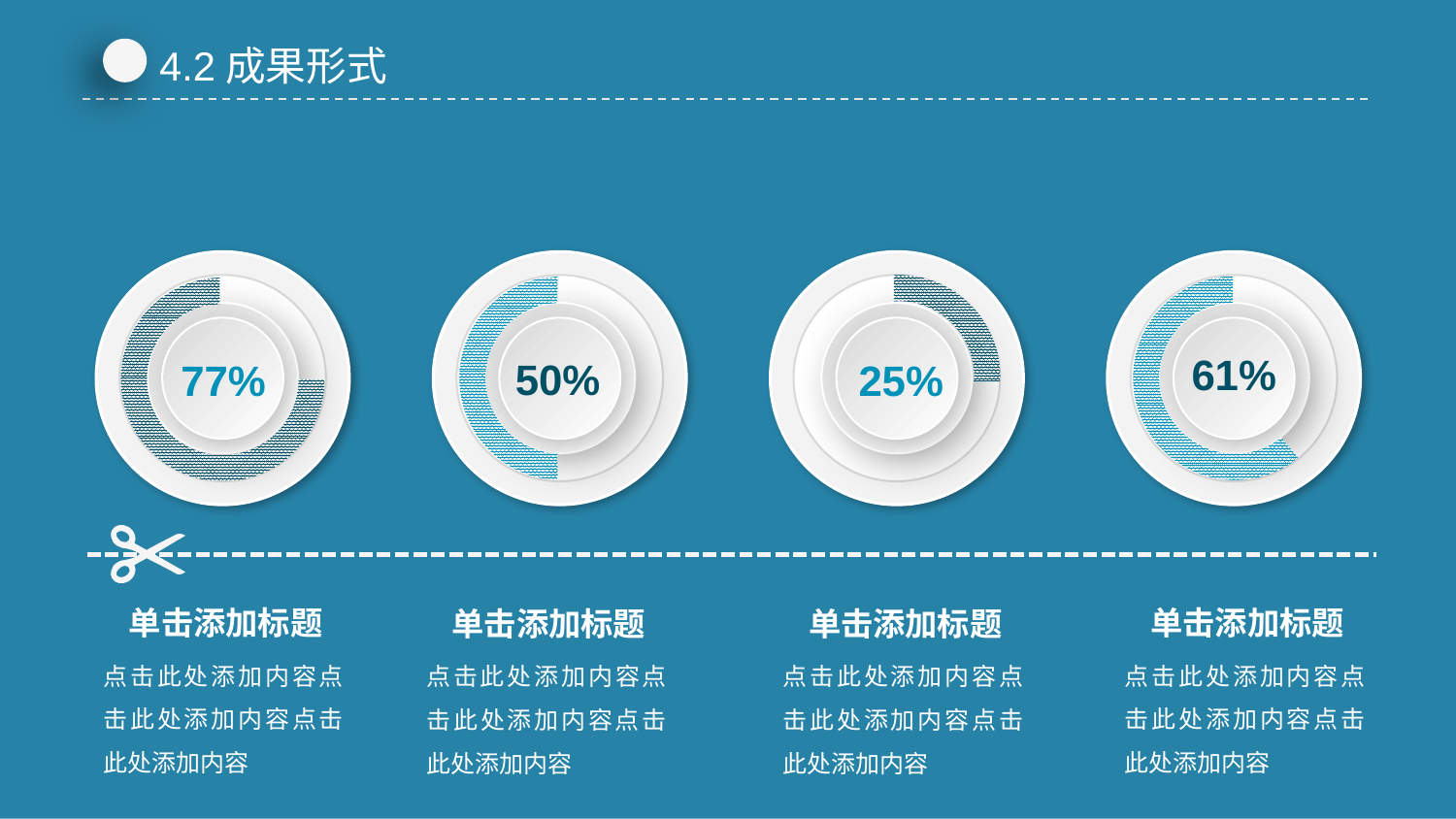

4.2成果形式

77%

61%
50%
25%

单击添加标题
点击此处添加内容点击此处添加内容点击此处添加内容
单击添加标题
点击此处添加内容点击此处添加内容点击此处添加内容
单击添加标题
点击此处添加内容点击此处添加内容点击此处添加内容
单击添加标题
点击此处添加内容点击此处添加内容点击此处添加内容